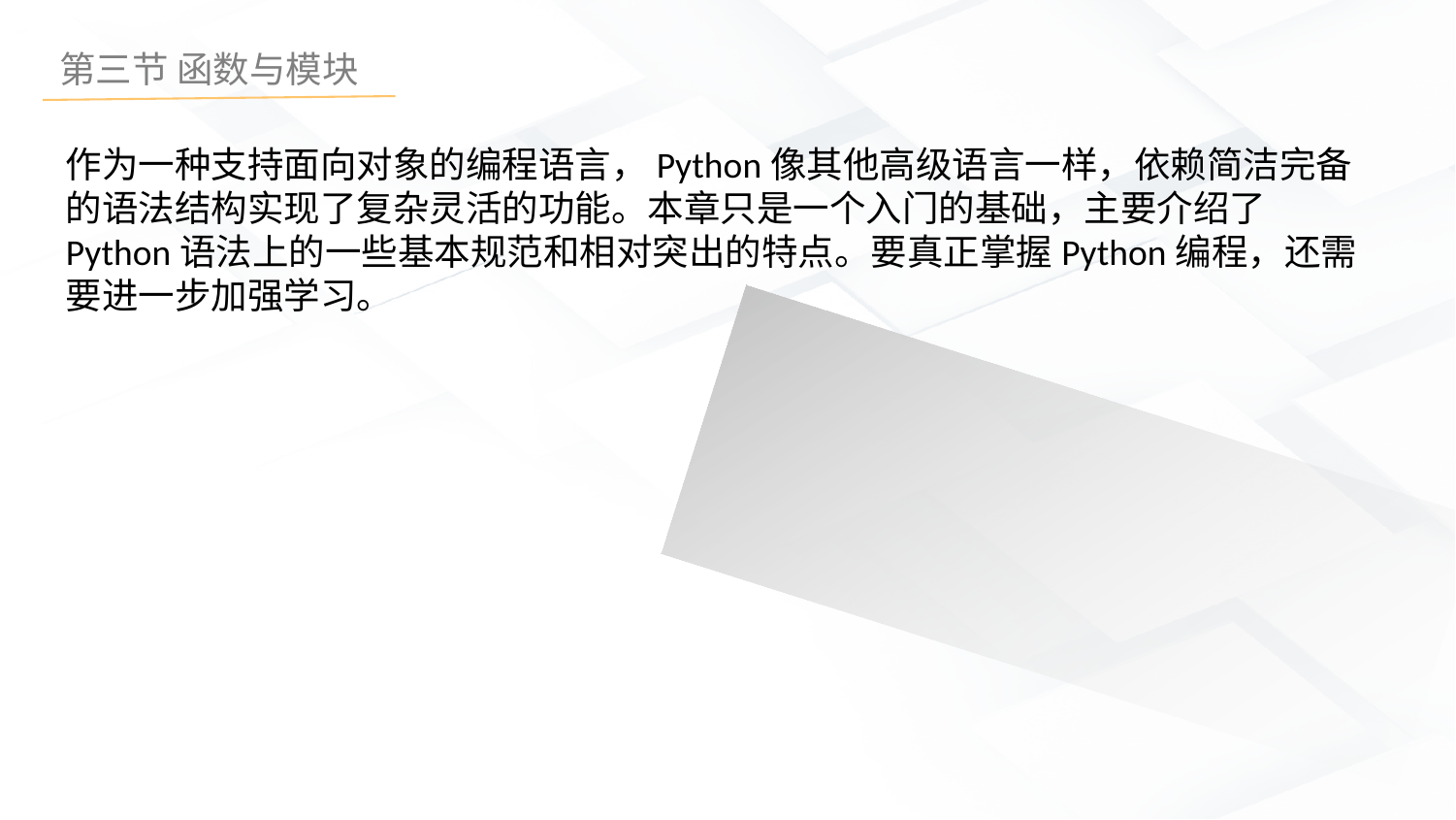

作为一种支持面向对象的编程语言，Python像其他高级语言一样，依赖简洁完备的语法结构实现了复杂灵活的功能。本章只是一个入门的基础，主要介绍了Python语法上的一些基本规范和相对突出的特点。要真正掌握Python编程，还需要进一步加强学习。